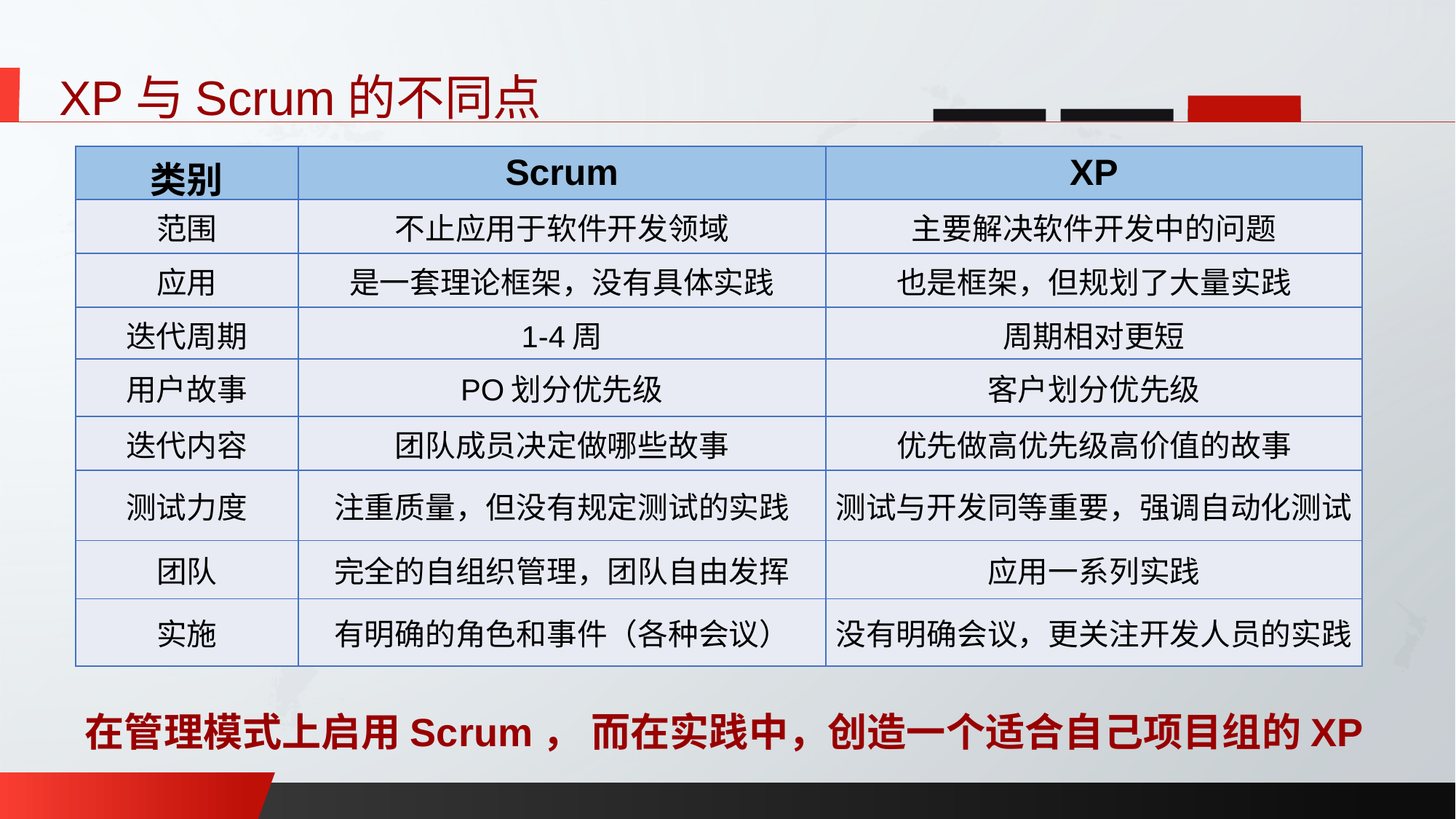

XP与Scrum的不同点

| 类别 | Scrum | XP |
| --- | --- | --- |
| 范围 | 不止应用于软件开发领域 | 主要解决软件开发中的问题 |
| 应用 | 是一套理论框架，没有具体实践 | 也是框架，但规划了大量实践 |
| 迭代周期 | 1-4周 | 周期相对更短 |
| 用户故事 | PO划分优先级 | 客户划分优先级 |
| 迭代内容 | 团队成员决定做哪些故事 | 优先做高优先级高价值的故事 |
| 测试力度 | 注重质量，但没有规定测试的实践 | 测试与开发同等重要，强调自动化测试 |
| 团队 | 完全的自组织管理，团队自由发挥 | 应用一系列实践 |
| 实施 | 有明确的角色和事件（各种会议） | 没有明确会议，更关注开发人员的实践 |
在管理模式上启用Scrum， 而在实践中，创造一个适合自己项目组的XP